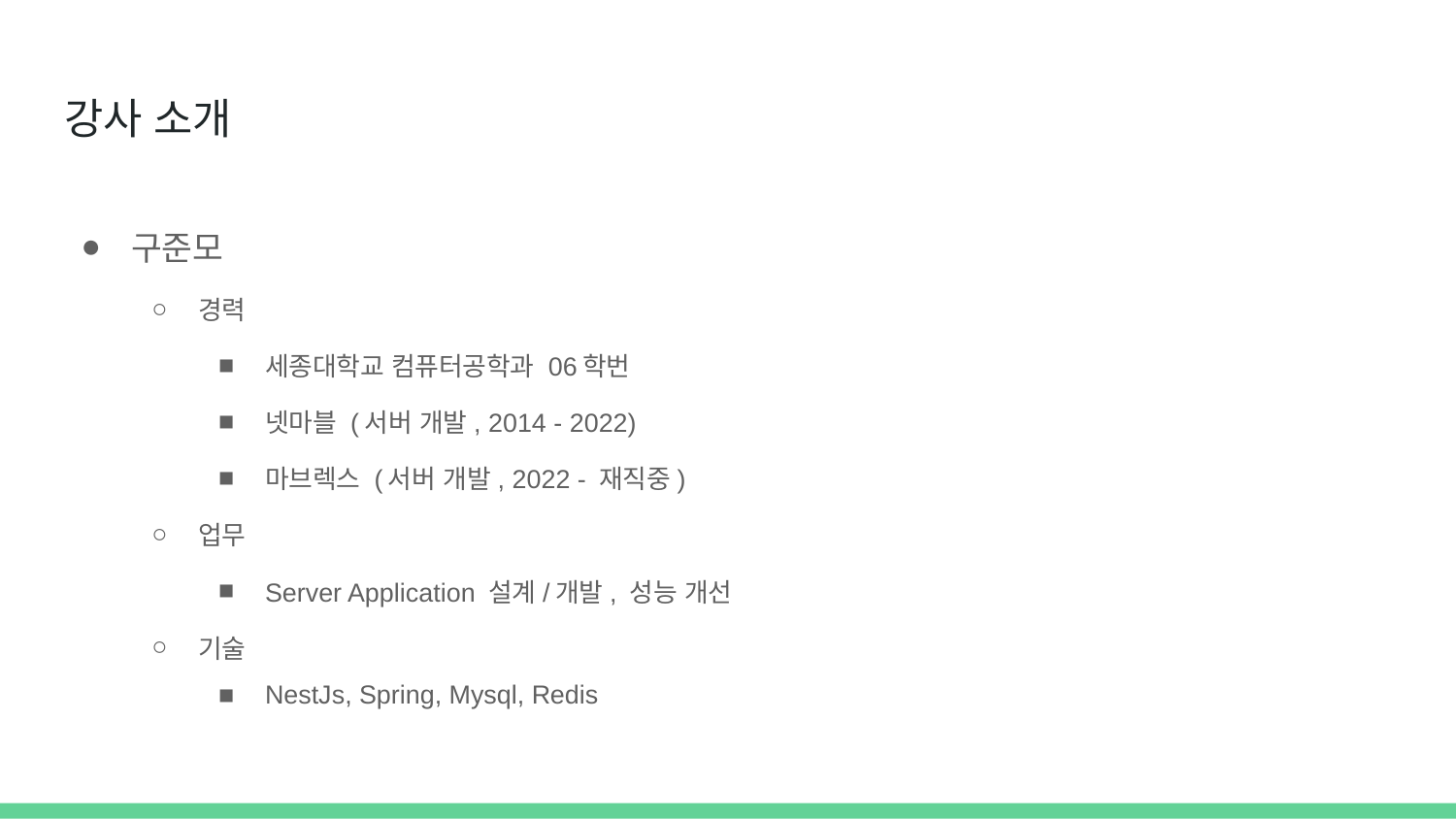

# 강사 소개
구준모
경력
세종대학교 컴퓨터공학과 06학번
넷마블 (서버 개발, 2014 - 2022)
마브렉스 (서버 개발, 2022 - 재직중)
업무
Server Application 설계/개발, 성능 개선
기술
NestJs, Spring, Mysql, Redis